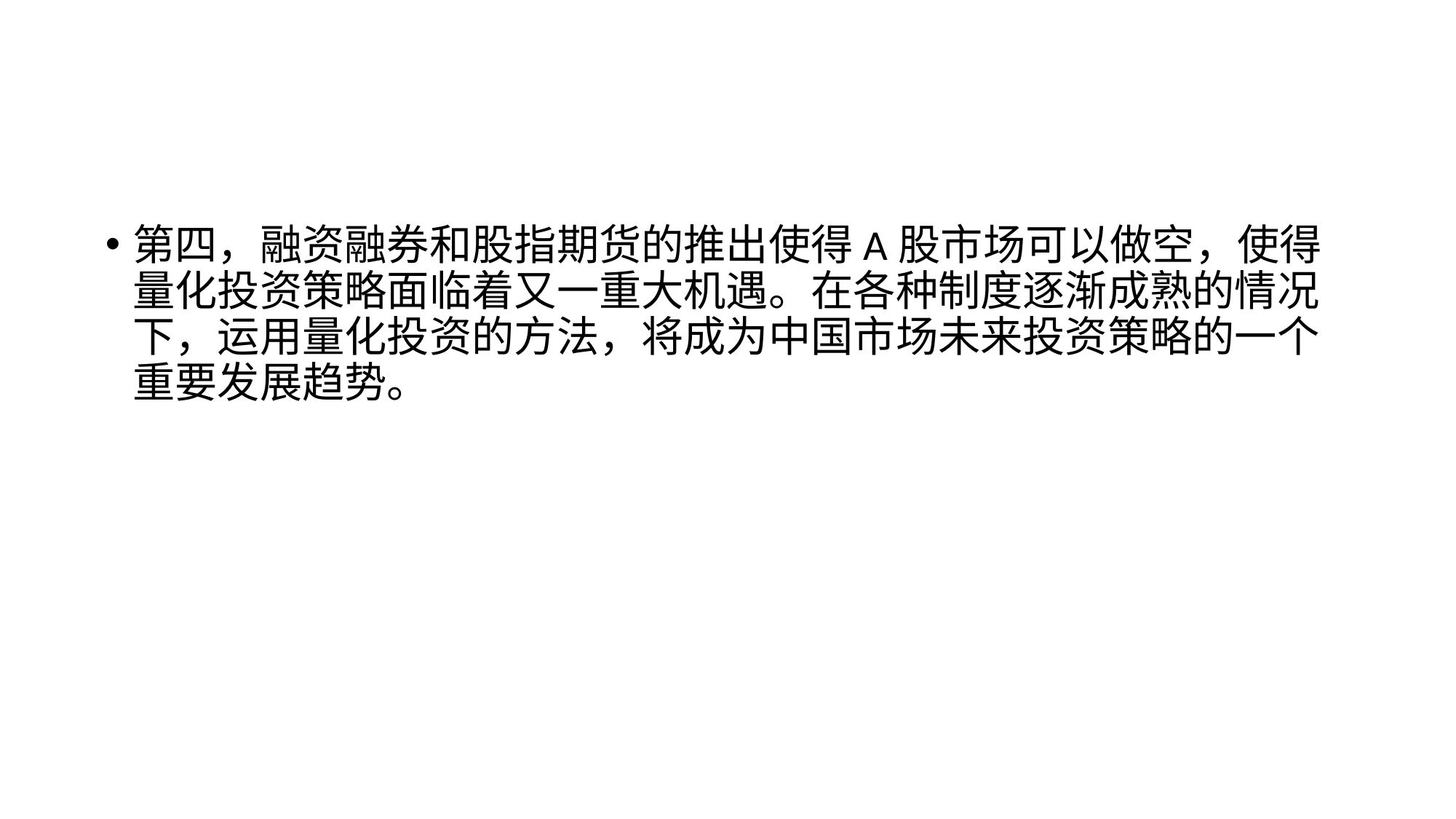

#
第四，融资融券和股指期货的推出使得A股市场可以做空，使得量化投资策略面临着又一重大机遇。在各种制度逐渐成熟的情况下，运用量化投资的方法，将成为中国市场未来投资策略的一个重要发展趋势。